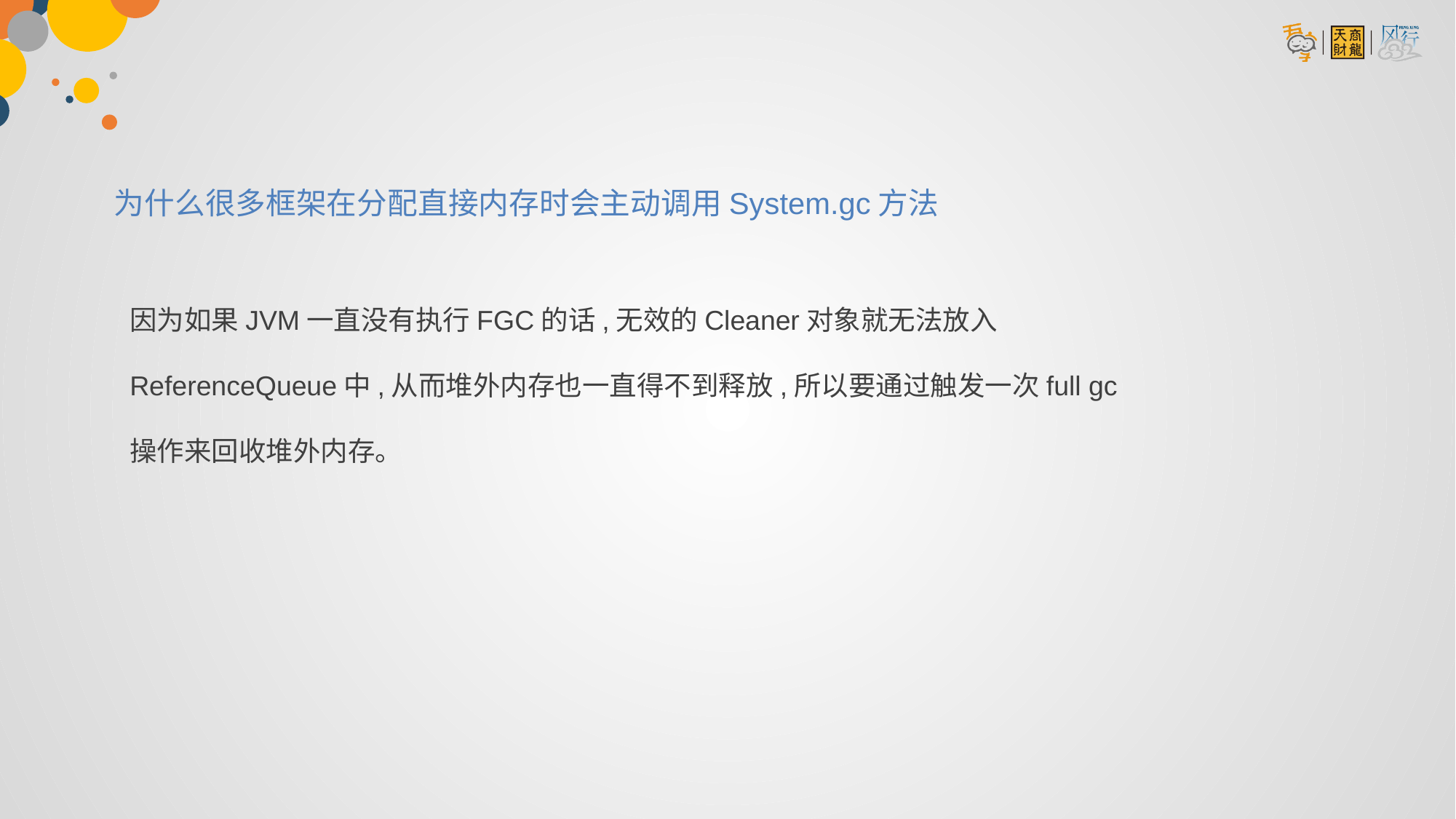

为什么很多框架在分配直接内存时会主动调用System.gc方法
因为如果JVM一直没有执行FGC的话,无效的Cleaner对象就无法放入ReferenceQueue中,从而堆外内存也一直得不到释放,所以要通过触发一次full gc操作来回收堆外内存。